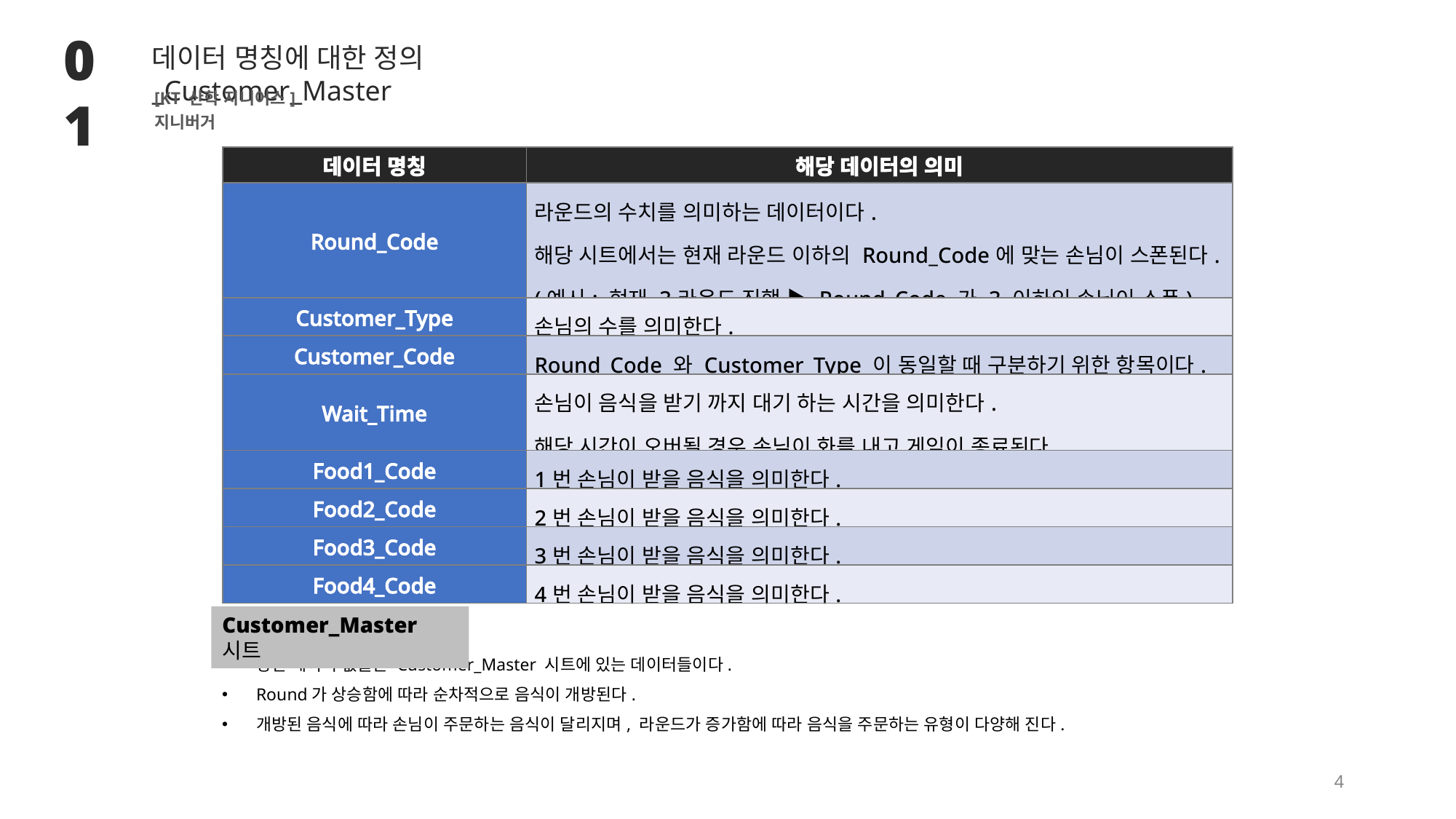

01
데이터 명칭에 대한 정의 _Customer_Master
[KT 산학 지니어스] 지니버거
| 데이터 명칭 | 해당 데이터의 의미 |
| --- | --- |
| Round\_Code | 라운드의 수치를 의미하는 데이터이다. 해당 시트에서는 현재 라운드 이하의 Round\_Code에 맞는 손님이 스폰된다. (예시: 현재 3라운드 진행 ▶ Round\_Code 가 3 이하인 손님이 스폰) |
| Customer\_Type | 손님의 수를 의미한다. |
| Customer\_Code | Round\_Code 와 Customer\_Type 이 동일할 때 구분하기 위한 항목이다. |
| Wait\_Time | 손님이 음식을 받기 까지 대기 하는 시간을 의미한다. 해당 시간이 오버될 경우 손님이 화를 내고 게임이 종료된다. |
| Food1\_Code | 1번 손님이 받을 음식을 의미한다. |
| Food2\_Code | 2번 손님이 받을 음식을 의미한다. |
| Food3\_Code | 3번 손님이 받을 음식을 의미한다. |
| Food4\_Code | 4번 손님이 받을 음식을 의미한다. |
Customer_Master 시트
상단 데이터 값들은 Customer_Master 시트에 있는 데이터들이다.
Round가 상승함에 따라 순차적으로 음식이 개방된다.
개방된 음식에 따라 손님이 주문하는 음식이 달리지며, 라운드가 증가함에 따라 음식을 주문하는 유형이 다양해 진다.
4